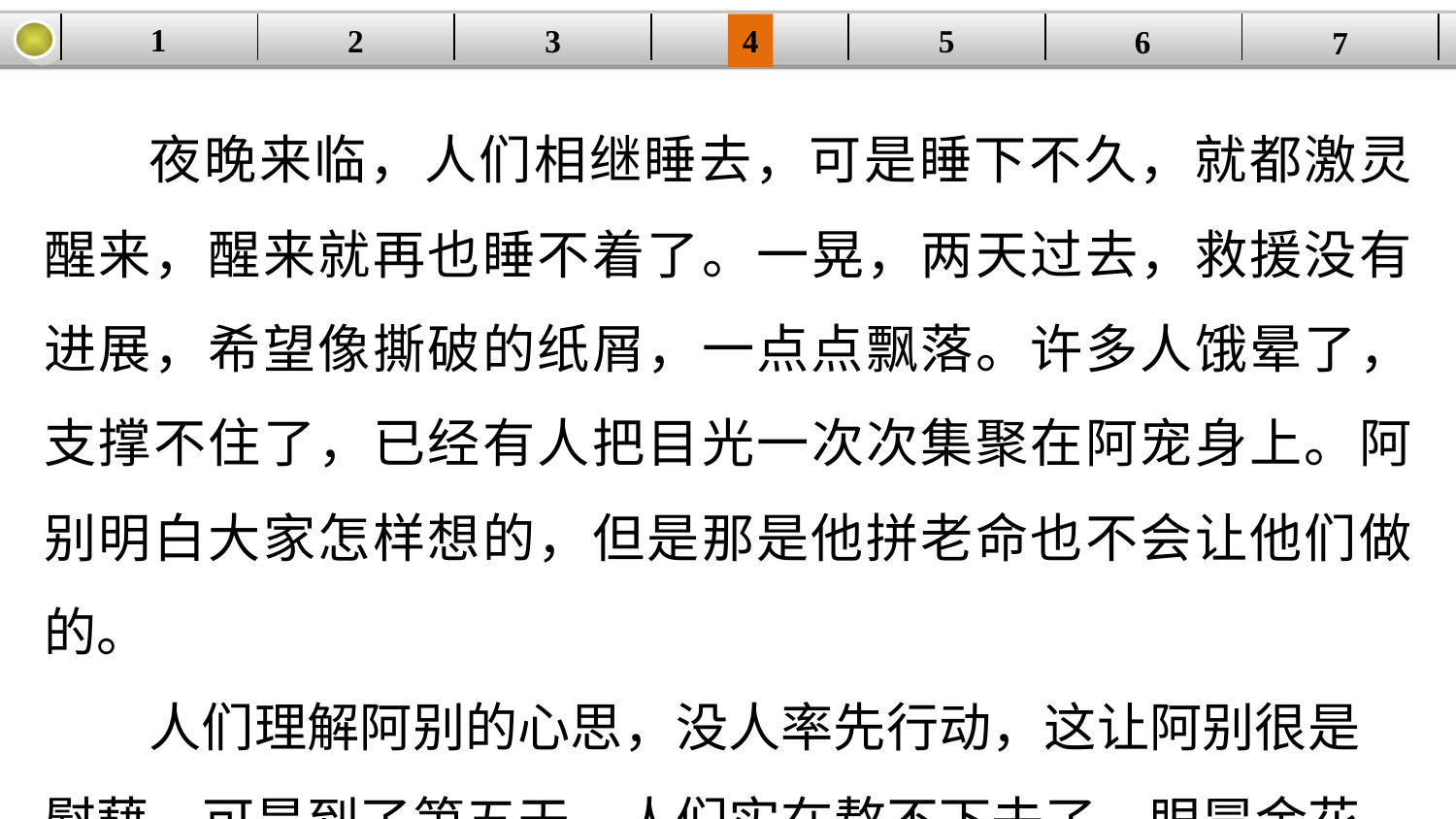

1
5
3
2
|  |  |  |  |  |  |  |
| --- | --- | --- | --- | --- | --- | --- |
4
6
7

夜晚来临，人们相继睡去，可是睡下不久，就都激灵醒来，醒来就再也睡不着了。一晃，两天过去，救援没有进展，希望像撕破的纸屑，一点点飘落。许多人饿晕了，支撑不住了，已经有人把目光一次次集聚在阿宠身上。阿别明白大家怎样想的，但是那是他拼老命也不会让他们做的。
人们理解阿别的心思，没人率先行动，这让阿别很是慰藉。可是到了第五天，人们实在熬不下去了，眼冒金花，